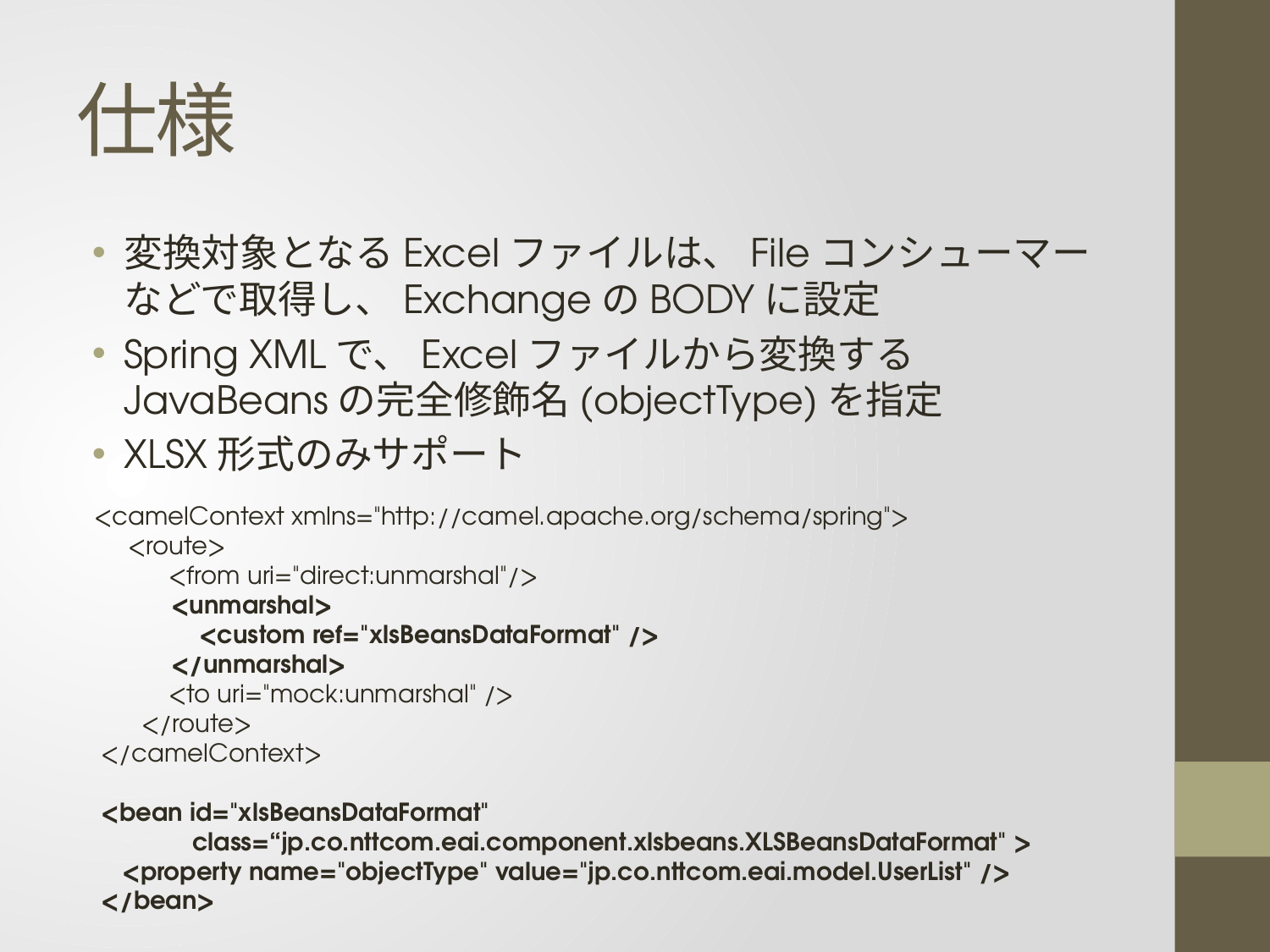

# 仕様
変換対象となるExcelファイルは、Fileコンシューマーなどで取得し、ExchangeのBODYに設定
Spring XMLで、Excelファイルから変換するJavaBeansの完全修飾名(objectType)を指定
XLSX形式のみサポート
 <camelContext xmlns="http://camel.apache.org/schema/spring">
      <route>
            <from uri="direct:unmarshal"/>
            <unmarshal>
                <custom ref="xlsBeansDataFormat" />
            </unmarshal>
            <to uri="mock:unmarshal" />
        </route>
  </camelContext>

  <bean id="xlsBeansDataFormat"
               class=“jp.co.nttcom.eai.component.xlsbeans.XLSBeansDataFormat" >
     <property name="objectType" value="jp.co.nttcom.eai.model.UserList" />
  </bean>